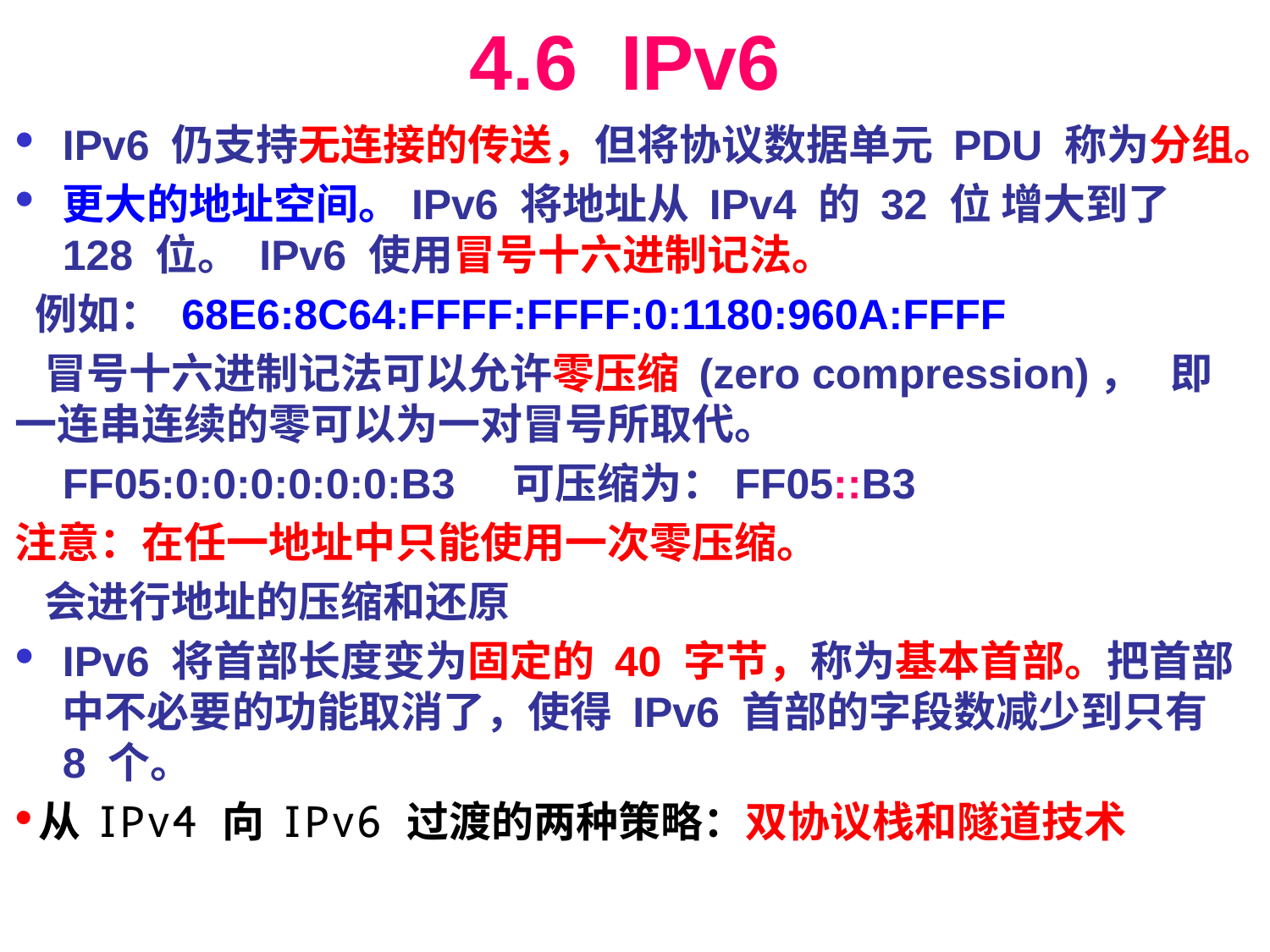

# 4.6  IPv6
IPv6 仍支持无连接的传送，但将协议数据单元 PDU 称为分组。
更大的地址空间。IPv6 将地址从 IPv4 的 32 位 增大到了 128 位。 IPv6 使用冒号十六进制记法。
 例如： 68E6:8C64:FFFF:FFFF:0:1180:960A:FFFF
  冒号十六进制记法可以允许零压缩 (zero compression)，   即一连串连续的零可以为一对冒号所取代。
    FF05:0:0:0:0:0:0:B3    可压缩为：FF05::B3
注意：在任一地址中只能使用一次零压缩。
  会进行地址的压缩和还原
IPv6 将首部长度变为固定的 40 字节，称为基本首部。把首部中不必要的功能取消了，使得 IPv6 首部的字段数减少到只有 8 个。
从 IPv4 向 IPv6 过渡的两种策略：双协议栈和隧道技术